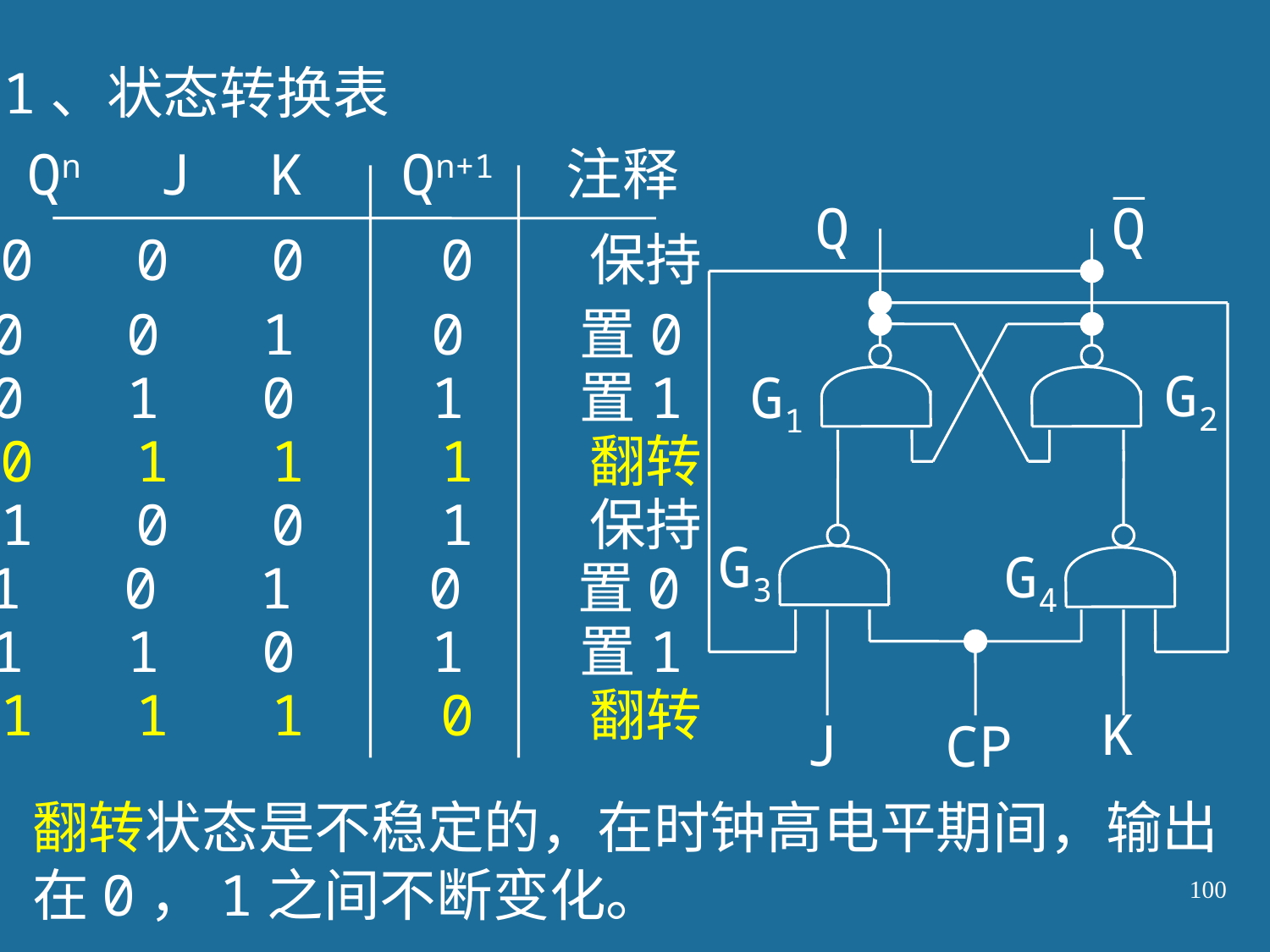

1、状态转换表
Qn    J    K     Qn+1   注释

Q
Q

0   0   0    0   保持

0   0   1    0   置0

G2
0   1   0    1   置1
G1

0   1   1    1   翻转

1   0   0    1   保持
G3

G4

1   0   1    0   置0

1   1   0    1   置1

1   1   1    0   翻转
K
J
CP
翻转状态是不稳定的，在时钟高电平期间，输出在0，1之间不断变化。
100